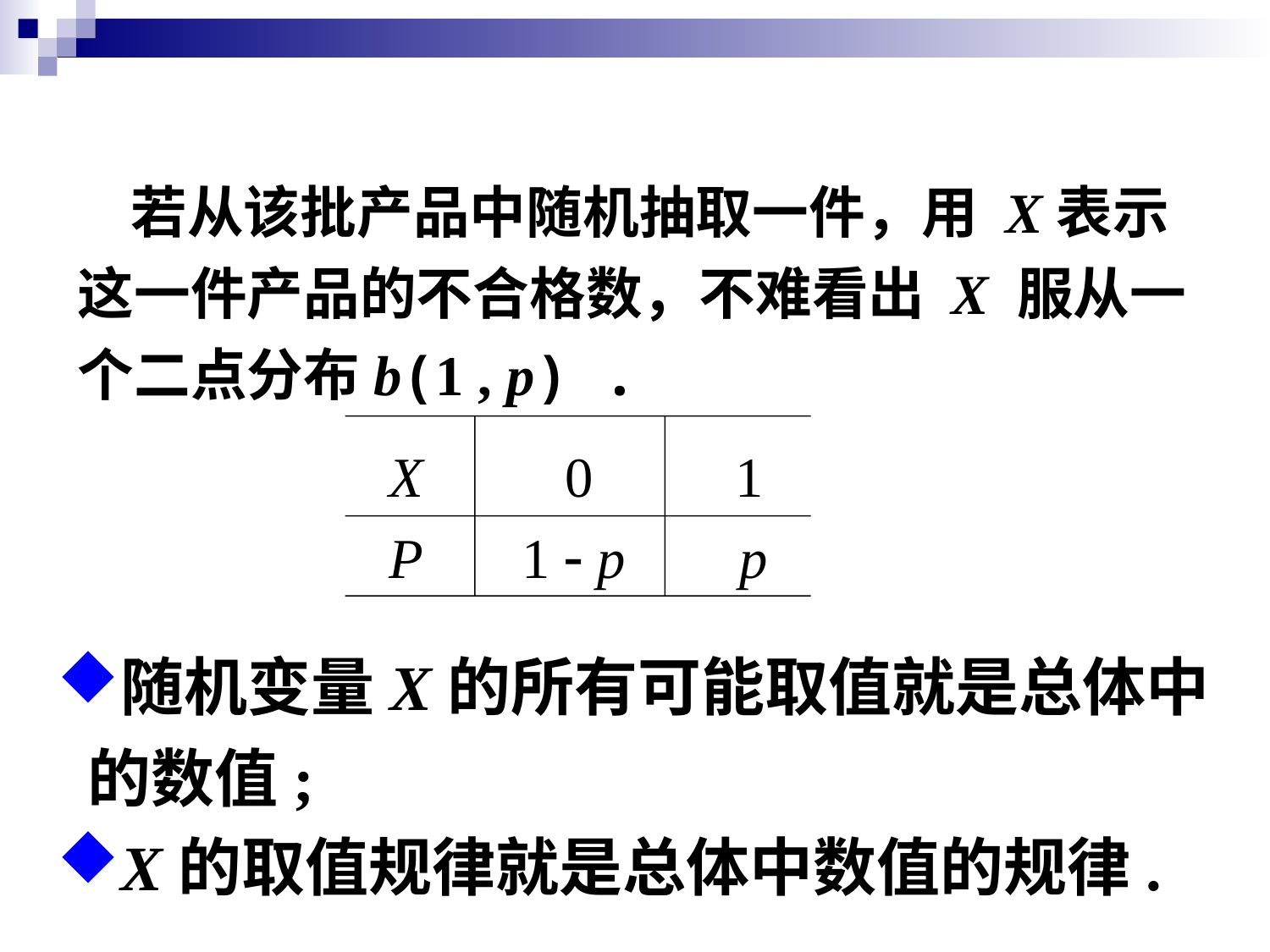

若从该批产品中随机抽取一件，用 X表示这一件产品的不合格数，不难看出 X 服从一个二点分布b(1 , p) .

X          0          1
P       1 − p        p

随机变量X的所有可能取值就是总体中的数值;
X的取值规律就是总体中数值的规律.